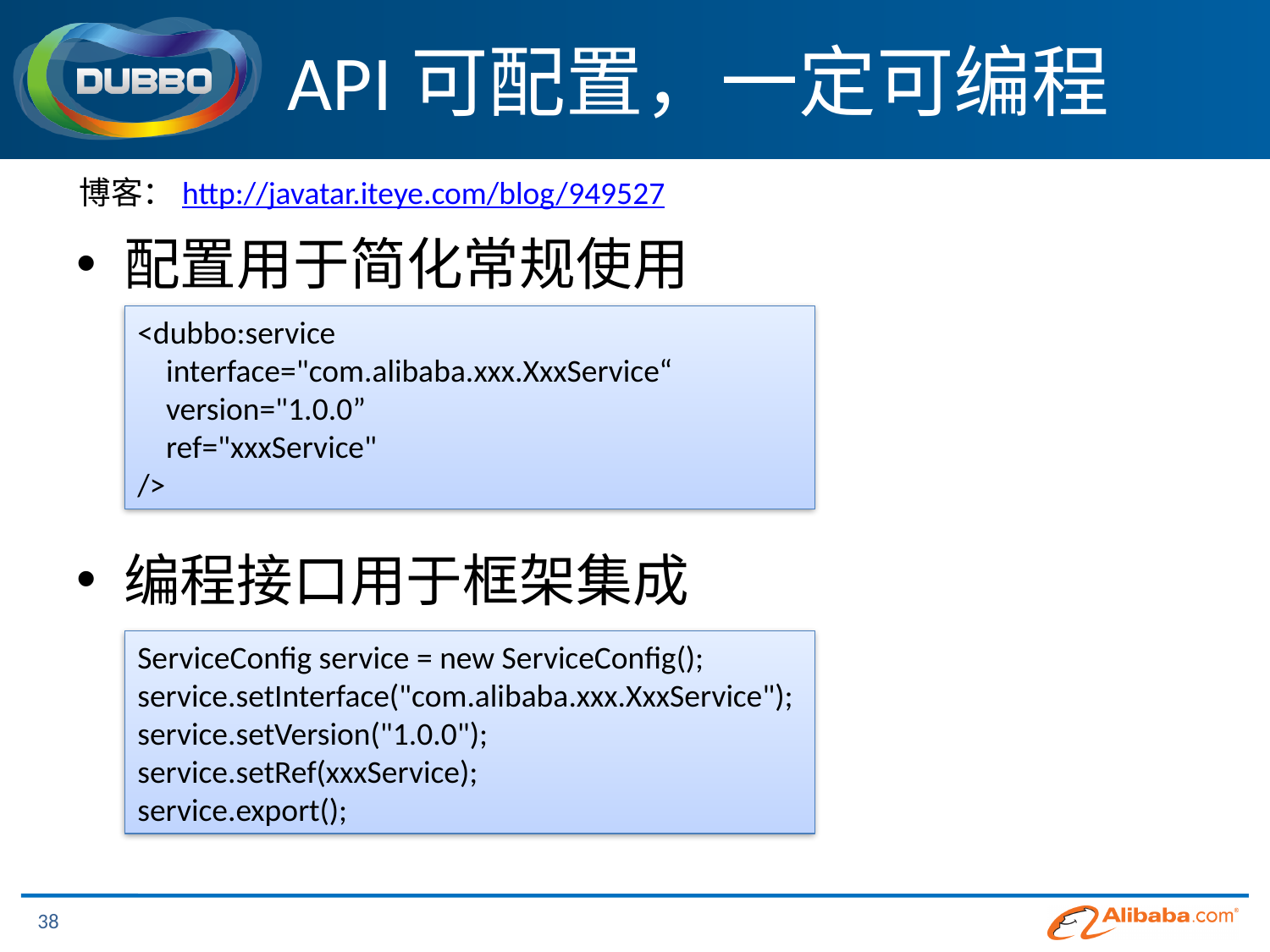

# API可配置，一定可编程
博客：http://javatar.iteye.com/blog/949527
配置用于简化常规使用

编程接口用于框架集成
<dubbo:service
    interface="com.alibaba.xxx.XxxService“
    version="1.0.0”
    ref="xxxService"
/>
ServiceConfig service = new ServiceConfig();
service.setInterface("com.alibaba.xxx.XxxService");
service.setVersion("1.0.0");
service.setRef(xxxService);
service.export();
38